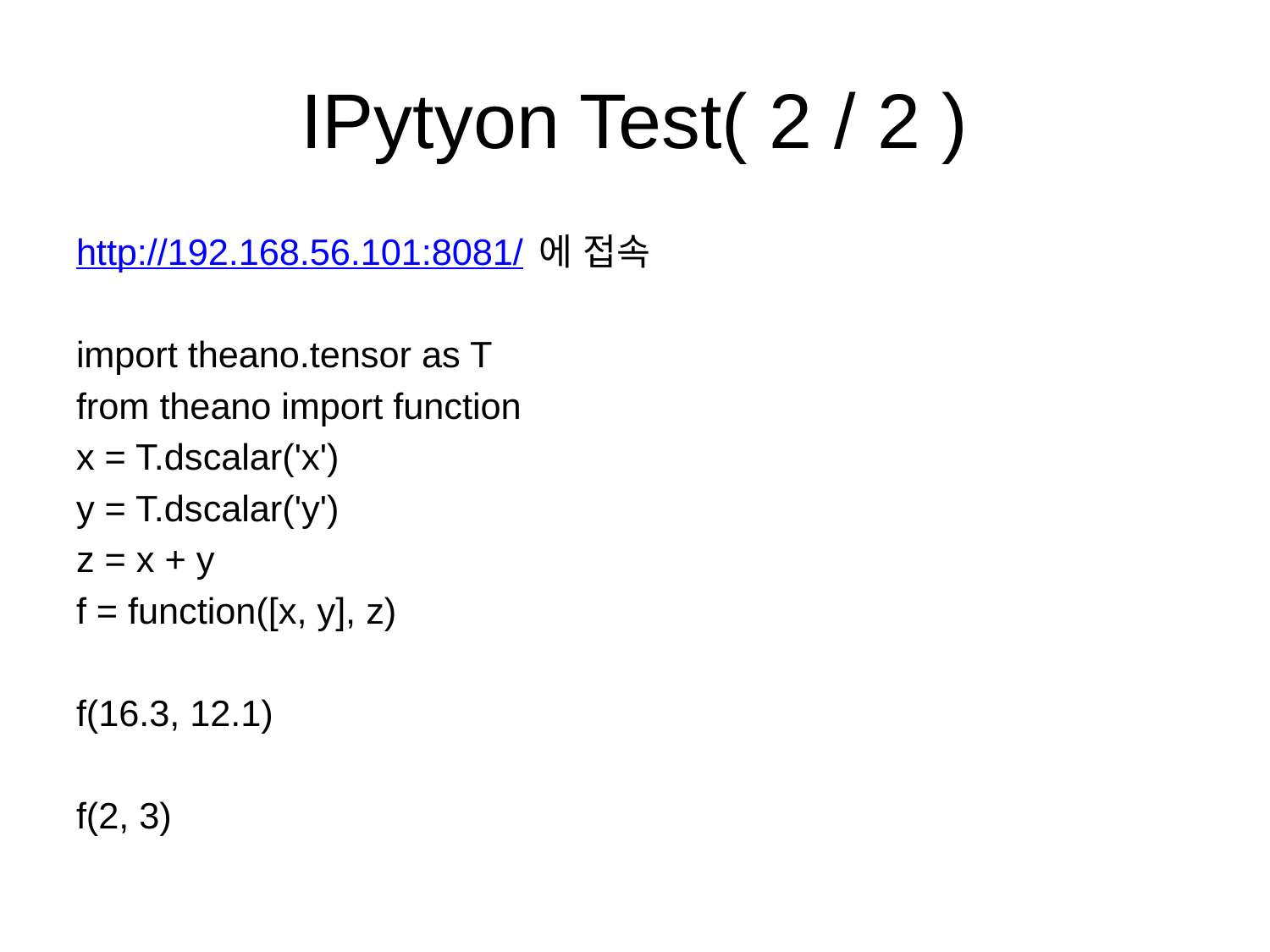

# IPytyon Test( 2 / 2 )
http://192.168.56.101:8081/ 에 접속

import theano.tensor as T
from theano import function
x = T.dscalar('x')
y = T.dscalar('y')
z = x + y
f = function([x, y], z)

f(16.3, 12.1)

f(2, 3)